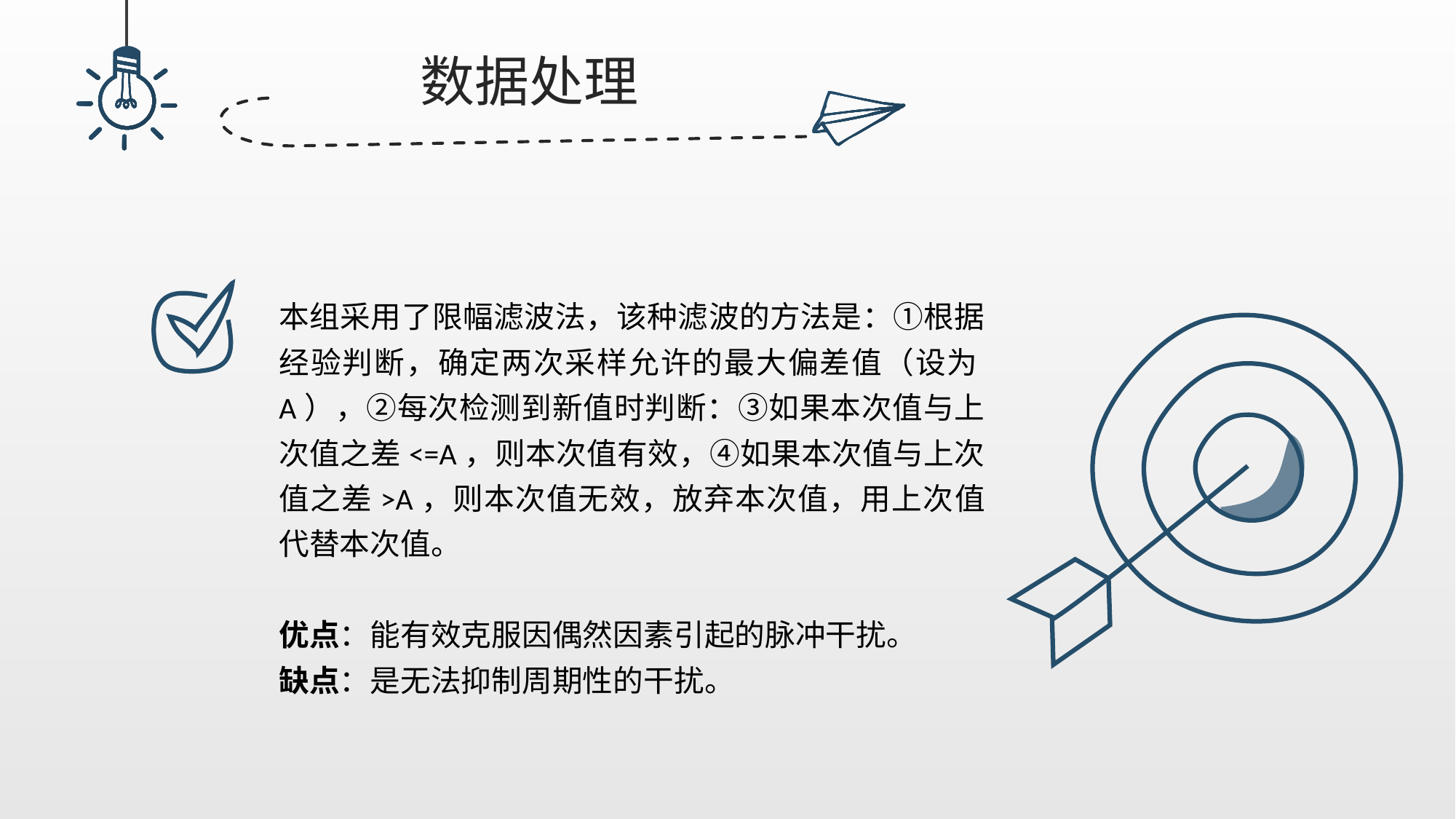

数据处理

本组采用了限幅滤波法，该种滤波的方法是：①根据经验判断，确定两次采样允许的最大偏差值（设为A），②每次检测到新值时判断：③如果本次值与上次值之差<=A，则本次值有效，④如果本次值与上次值之差>A，则本次值无效，放弃本次值，用上次值代替本次值。

优点：能有效克服因偶然因素引起的脉冲干扰。
缺点：是无法抑制周期性的干扰。